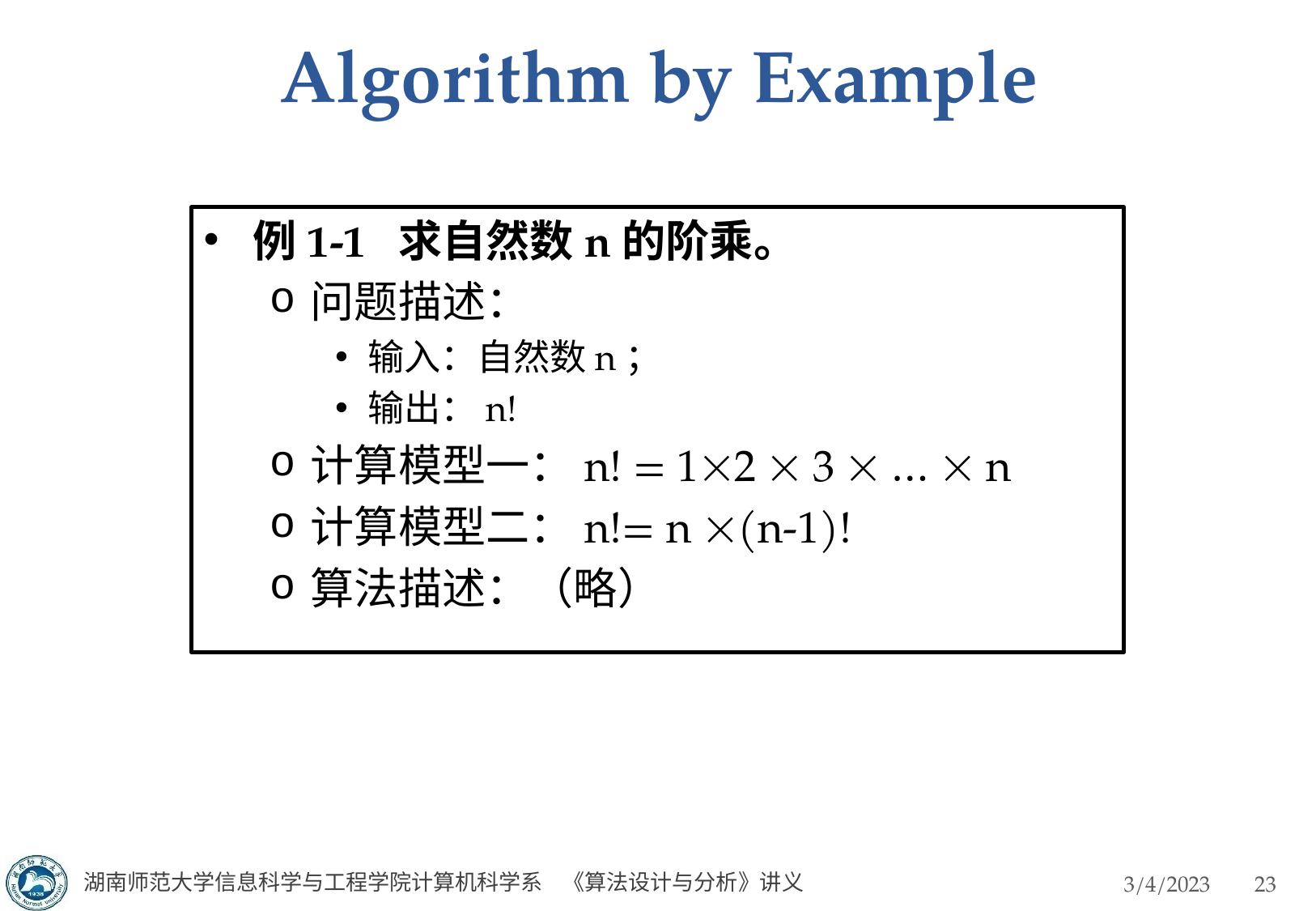

# Algorithm by Example
例1-1  求自然数n的阶乘。
问题描述：
输入：自然数n；
输出：n!
计算模型一：n! = 1×2 × 3 × … × n
计算模型二：n!= n ×(n-1)!
算法描述：（略）

湖南师范大学信息科学与工程学院计算机科学系   《算法设计与分析》讲义
3/4/2023
23